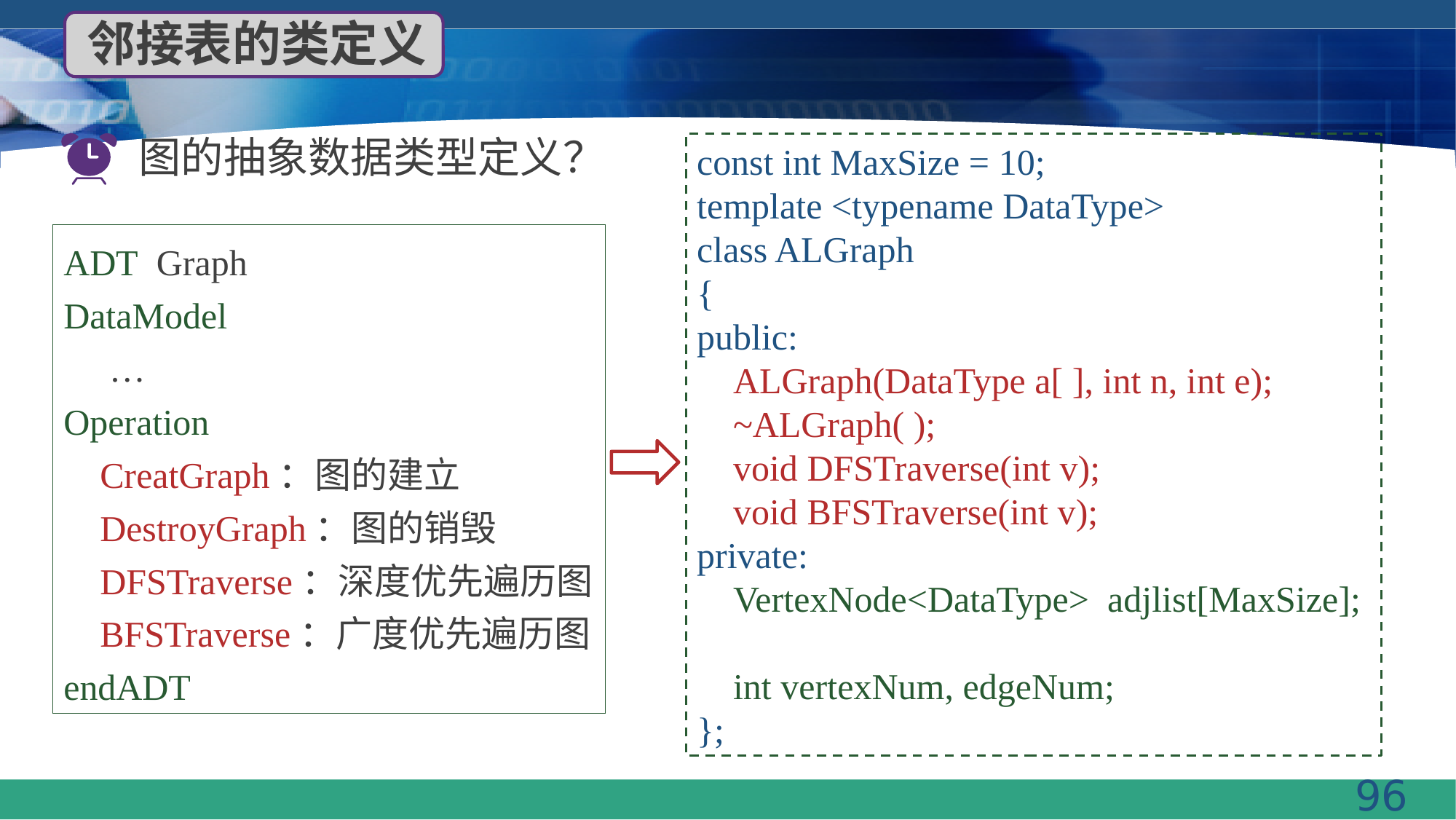

邻接表的类定义

图的抽象数据类型定义？

const int MaxSize = 10;
template <typename DataType>
class ALGraph
{
public:
    ALGraph(DataType a[ ], int n, int e);
    ~ALGraph( );
    void DFSTraverse(int v);
    void BFSTraverse(int v);
private:
    VertexNode<DataType>  adjlist[MaxSize];
    int vertexNum, edgeNum;
};
ADT  Graph
DataModel
     …
Operation
    CreatGraph：图的建立
    DestroyGraph：图的销毁
    DFSTraverse：深度优先遍历图
    BFSTraverse：广度优先遍历图
endADT